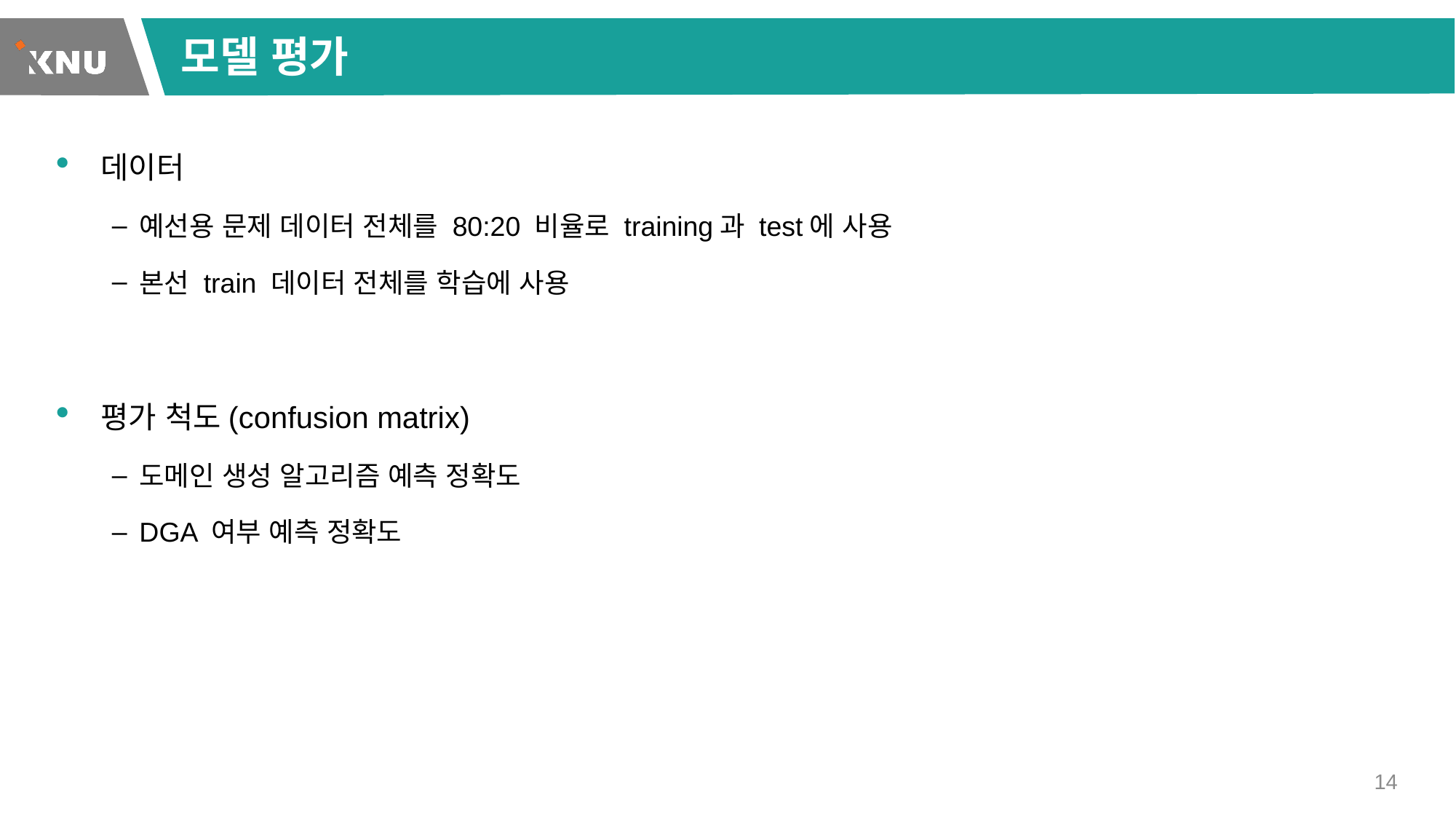

# 모델 평가
데이터
예선용 문제 데이터 전체를 80:20 비율로 training과 test에 사용
본선 train 데이터 전체를 학습에 사용

평가 척도(confusion matrix)
도메인 생성 알고리즘 예측 정확도
DGA 여부 예측 정확도

14